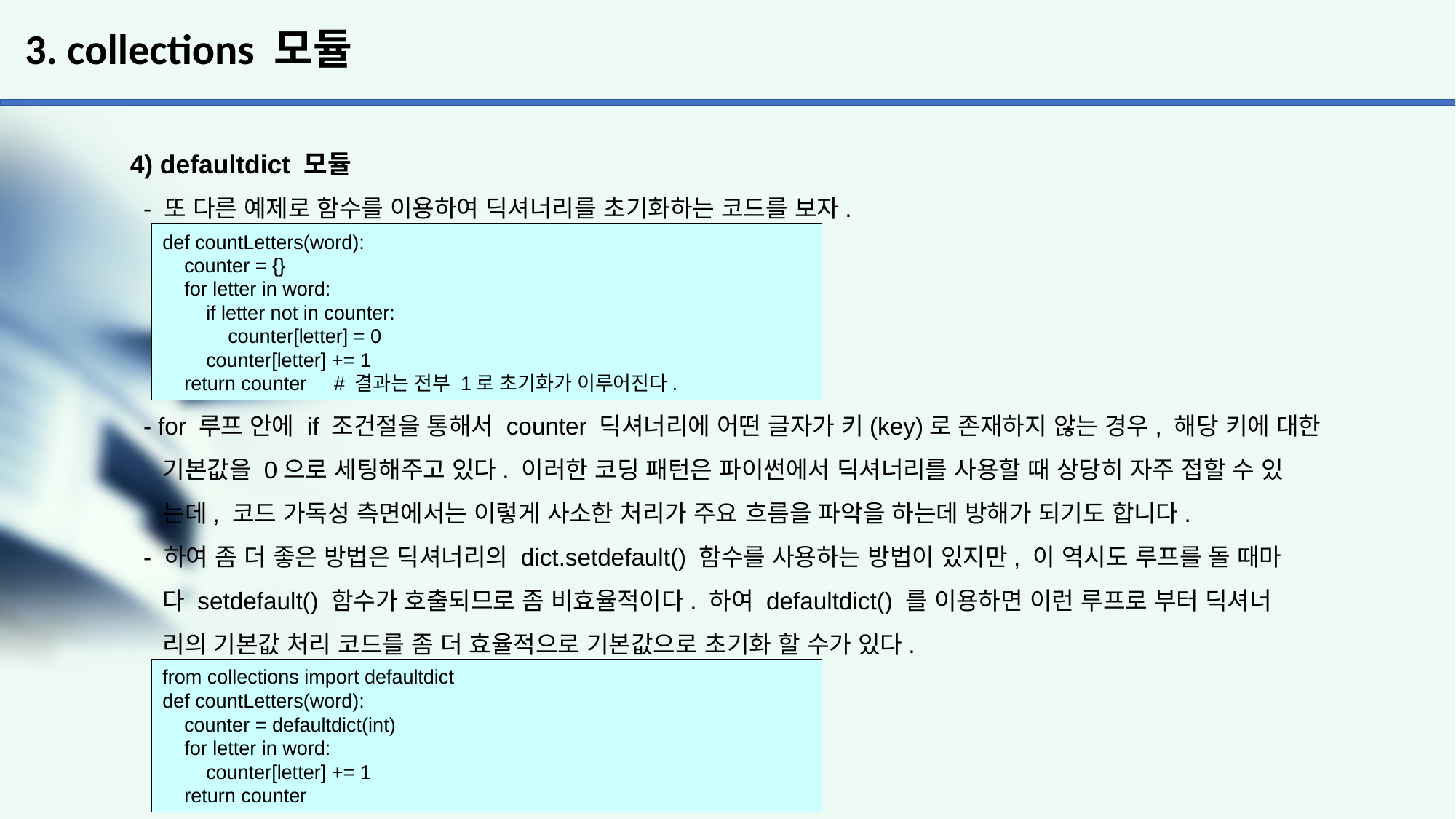

# 3. collections 모듈
4) defaultdict 모듈
  - 또 다른 예제로 함수를 이용하여 딕셔너리를 초기화하는 코드를 보자.

  - for 루프 안에 if 조건절을 통해서 counter 딕셔너리에 어떤 글자가 키(key)로 존재하지 않는 경우, 해당 키에 대한
    기본값을 0으로 세팅해주고 있다. 이러한 코딩 패턴은 파이썬에서 딕셔너리를 사용할 때 상당히 자주 접할 수 있
    는데, 코드 가독성 측면에서는 이렇게 사소한 처리가 주요 흐름을 파악을 하는데 방해가 되기도 합니다.
  - 하여 좀 더 좋은 방법은 딕셔너리의 dict.setdefault() 함수를 사용하는 방법이 있지만, 이 역시도 루프를 돌 때마
    다 setdefault() 함수가 호출되므로 좀 비효율적이다. 하여 defaultdict() 를 이용하면 이런 루프로 부터 딕셔너
    리의 기본값 처리 코드를 좀 더 효율적으로 기본값으로 초기화 할 수가 있다.
def countLetters(word):
    counter = {}
    for letter in word:
        if letter not in counter:
            counter[letter] = 0
        counter[letter] += 1
    return counter     # 결과는 전부 1로 초기화가 이루어진다.
from collections import defaultdict
def countLetters(word):
    counter = defaultdict(int)
    for letter in word:
        counter[letter] += 1
    return counter